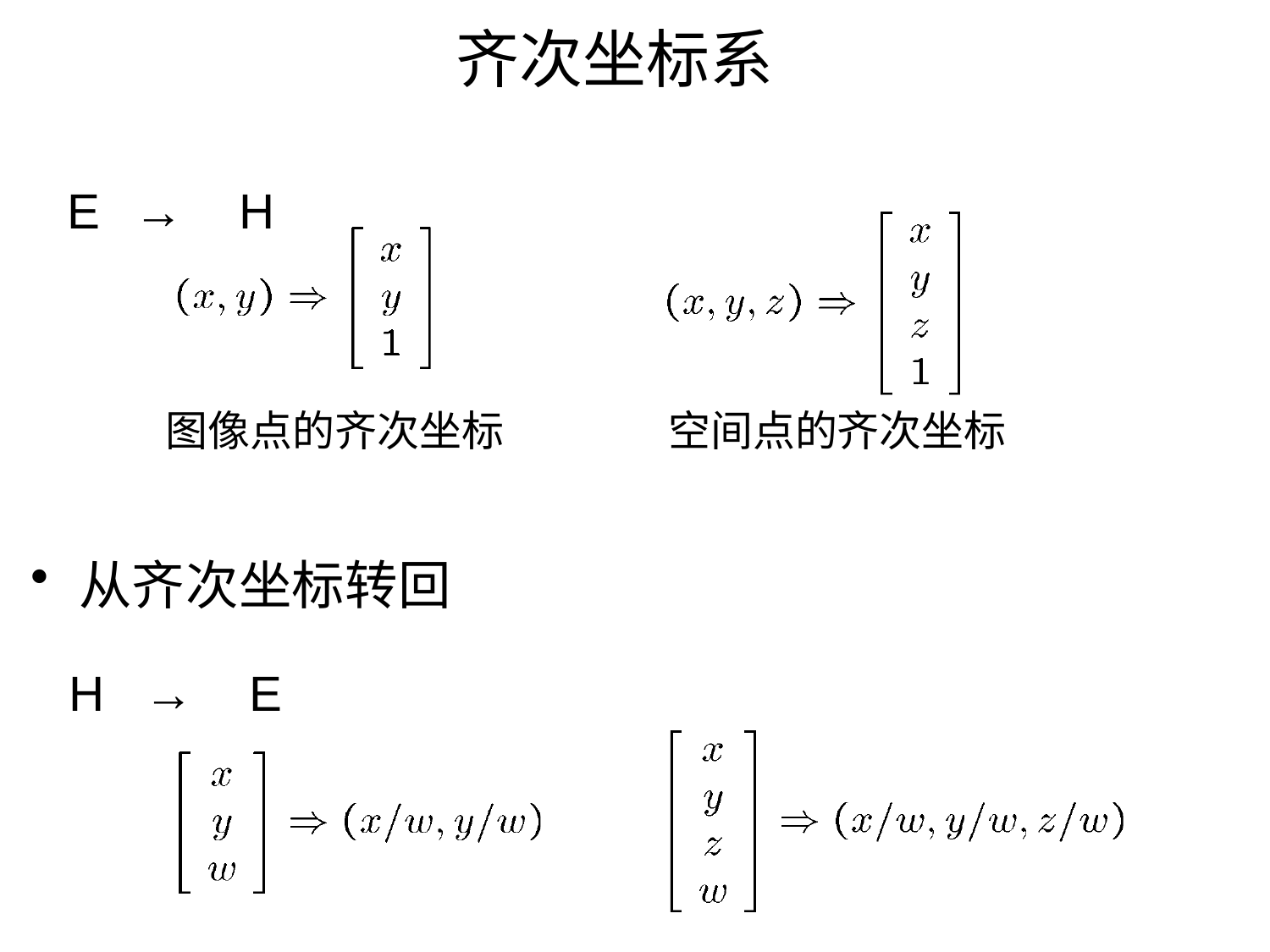

# 齐次坐标系
E → H

图像点的齐次坐标
空间点的齐次坐标
从齐次坐标转回
H → E